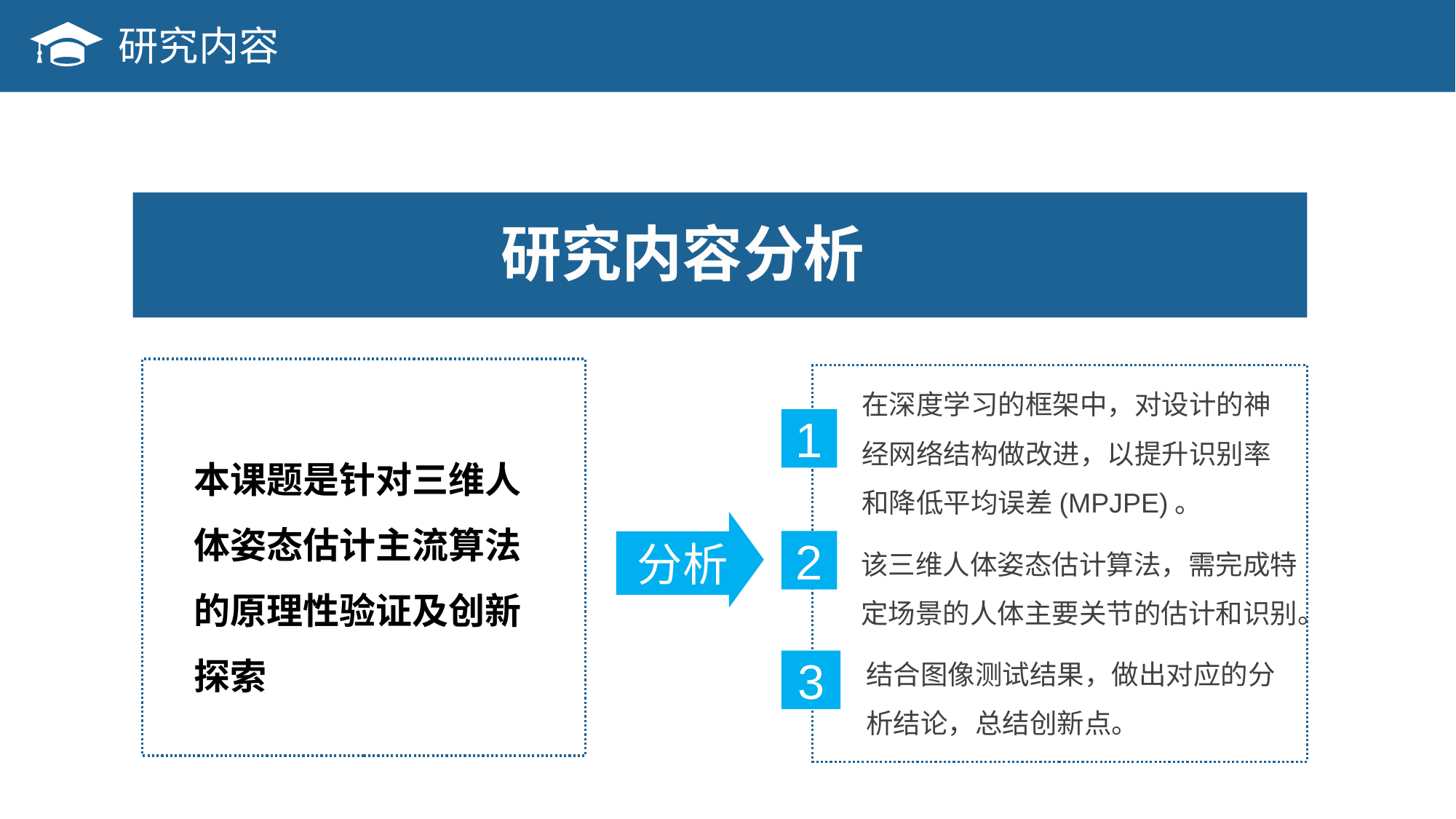

研究内容

研究内容分析

本课题是针对三维人体姿态估计主流算法的原理性验证及创新探索

在深度学习的框架中，对设计的神经网络结构做改进，以提升识别率和降低平均误差(MPJPE)。
1

分析
该三维人体姿态估计算法，需完成特定场景的人体主要关节的估计和识别。
2
结合图像测试结果，做出对应的分析结论，总结创新点。
3